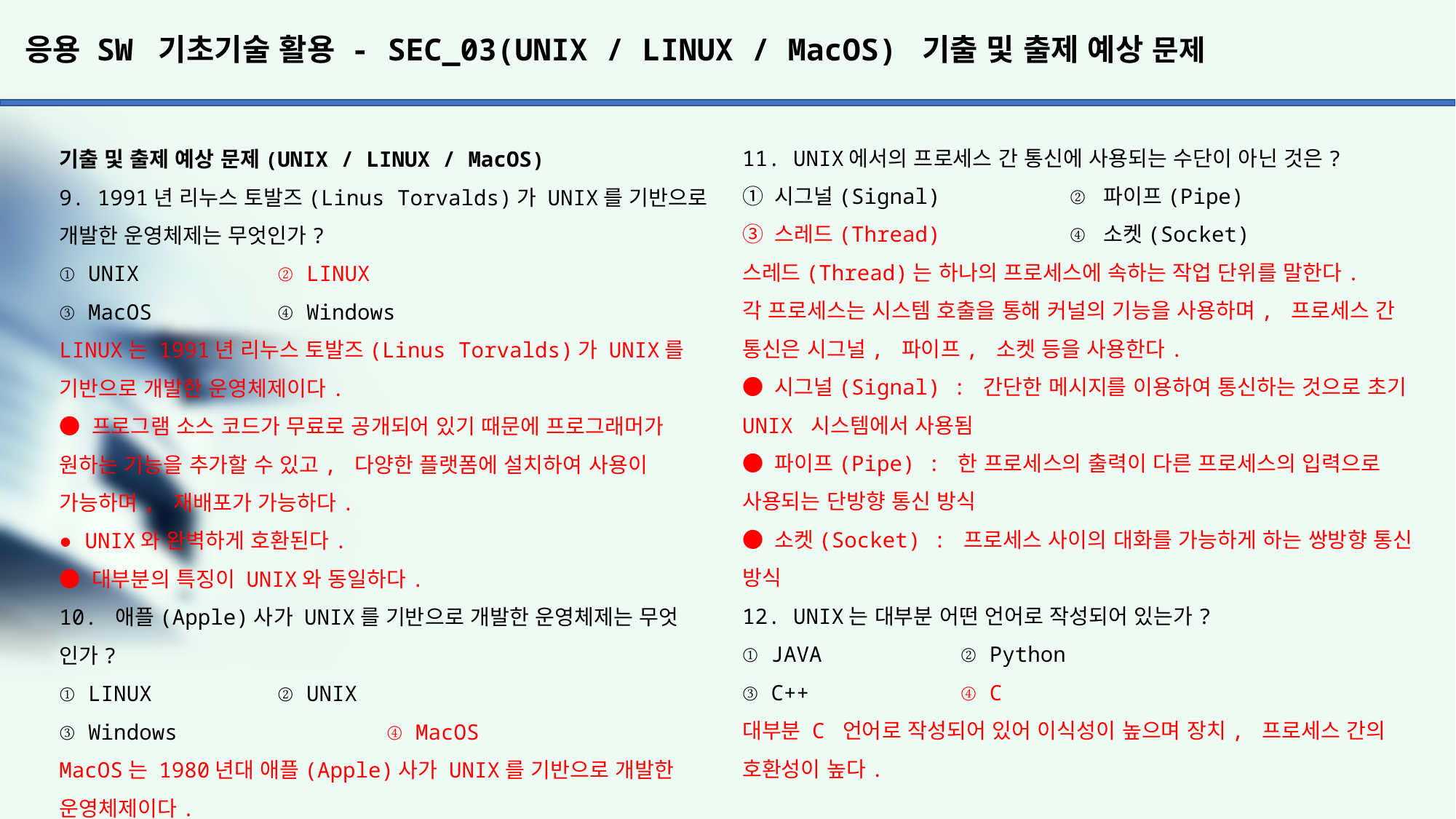

# 응용 SW 기초기술 활용 - SEC_03(UNIX / LINUX / MacOS) 기출 및 출제 예상 문제
11. UNIX에서의 프로세스 간 통신에 사용되는 수단이 아닌 것은?
① 시그널(Signal)		② 파이프(Pipe)
③ 스레드(Thread)		④ 소켓(Socket)
스레드(Thread)는 하나의 프로세스에 속하는 작업 단위를 말한다.
각 프로세스는 시스템 호출을 통해 커널의 기능을 사용하며, 프로세스 간 통신은 시그널, 파이프, 소켓 등을 사용한다.
● 시그널(Signal) : 간단한 메시지를 이용하여 통신하는 것으로 초기 UNIX 시스템에서 사용됨
● 파이프(Pipe) : 한 프로세스의 출력이 다른 프로세스의 입력으로 사용되는 단방향 통신 방식
● 소켓(Socket) : 프로세스 사이의 대화를 가능하게 하는 쌍방향 통신 방식
12. UNIX는 대부분 어떤 언어로 작성되어 있는가?
① JAVA		② Python
③ C++		④ C
대부분 C 언어로 작성되어 있어 이식성이 높으며 장치, 프로세스 간의 호환성이 높다.
기출 및 출제 예상 문제(UNIX / LINUX / MacOS)
9. 1991년 리누스 토발즈(Linus Torvalds)가 UNIX를 기반으로 개발한 운영체제는 무엇인가?
① UNIX		② LINUX
③ MacOS		④ Windows
LINUX는 1991년 리누스 토발즈(Linus Torvalds)가 UNIX를 기반으로 개발한 운영체제이다.
● 프로그램 소스 코드가 무료로 공개되어 있기 때문에 프로그래머가 원하는 기능을 추가할 수 있고, 다양한 플랫폼에 설치하여 사용이 가능하며, 재배포가 가능하다.
● UNIX와 완벽하게 호환된다.
● 대부분의 특징이 UNIX와 동일하다.
10. 애플(Apple)사가 UNIX를 기반으로 개발한 운영체제는 무엇 인가?
① LINUX 		② UNIX
③ Windows		④ MacOS
MacOS는 1980년대 애플(Apple)사가 UNIX를 기반으로 개발한 운영체제이다.
● 아이맥(iMac)과 맥북(MacBook) 등 애플 사에서 생산하는 제품에서만 사용이 가능하다.
● 드라이버 설치 및 install과 uninstall의 과정이 단순하다.